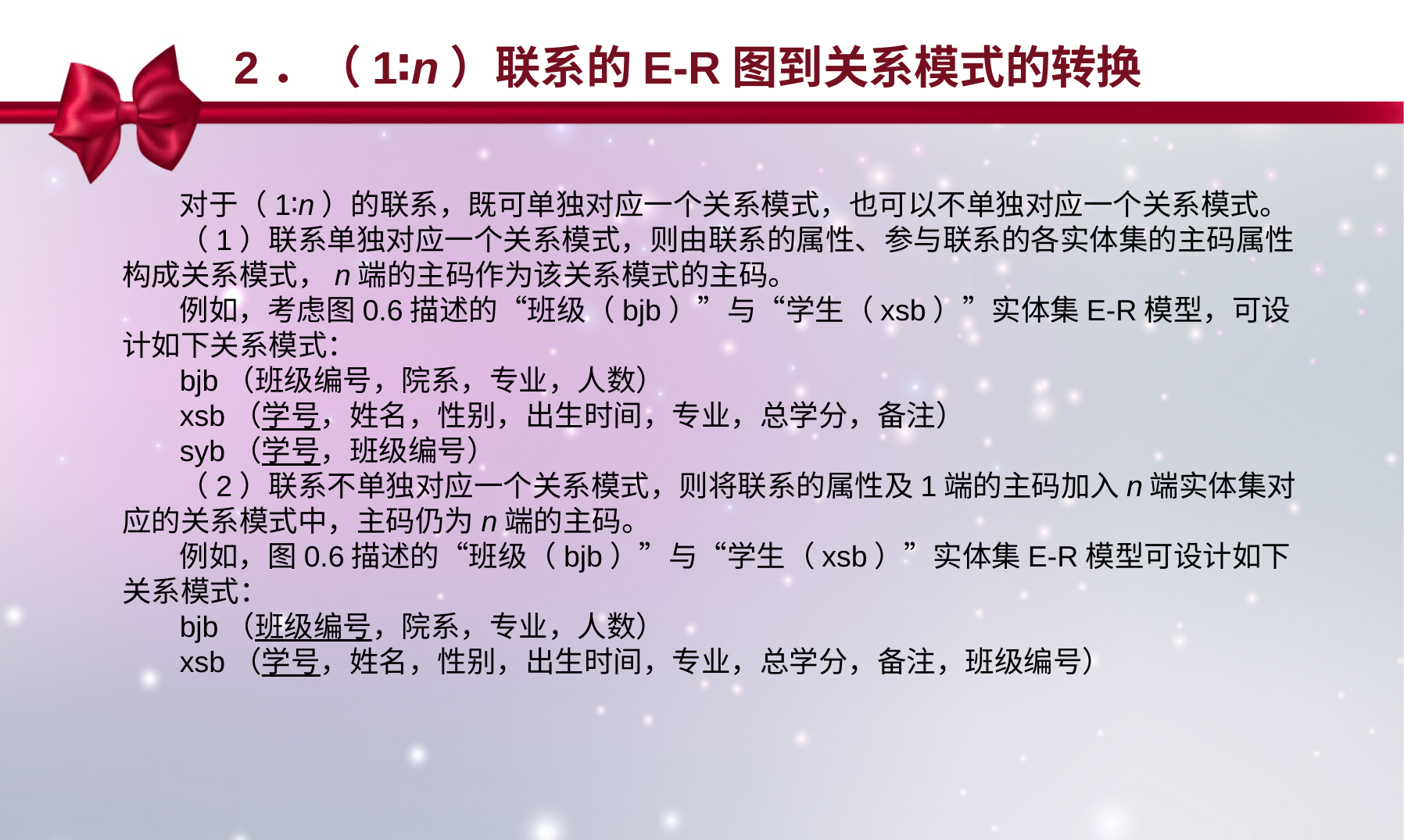

2．（1∶n）联系的E-R图到关系模式的转换
对于（1∶n）的联系，既可单独对应一个关系模式，也可以不单独对应一个关系模式。
（1）联系单独对应一个关系模式，则由联系的属性、参与联系的各实体集的主码属性构成关系模式，n端的主码作为该关系模式的主码。
例如，考虑图0.6描述的“班级（bjb）”与“学生（xsb）”实体集E-R模型，可设计如下关系模式：
bjb（班级编号，院系，专业，人数）
xsb（学号，姓名，性别，出生时间，专业，总学分，备注）
syb（学号，班级编号）
（2）联系不单独对应一个关系模式，则将联系的属性及1端的主码加入n端实体集对应的关系模式中，主码仍为n端的主码。
例如，图0.6描述的“班级（bjb）”与“学生（xsb）”实体集E-R模型可设计如下关系模式：
bjb（班级编号，院系，专业，人数）
xsb（学号，姓名，性别，出生时间，专业，总学分，备注，班级编号）